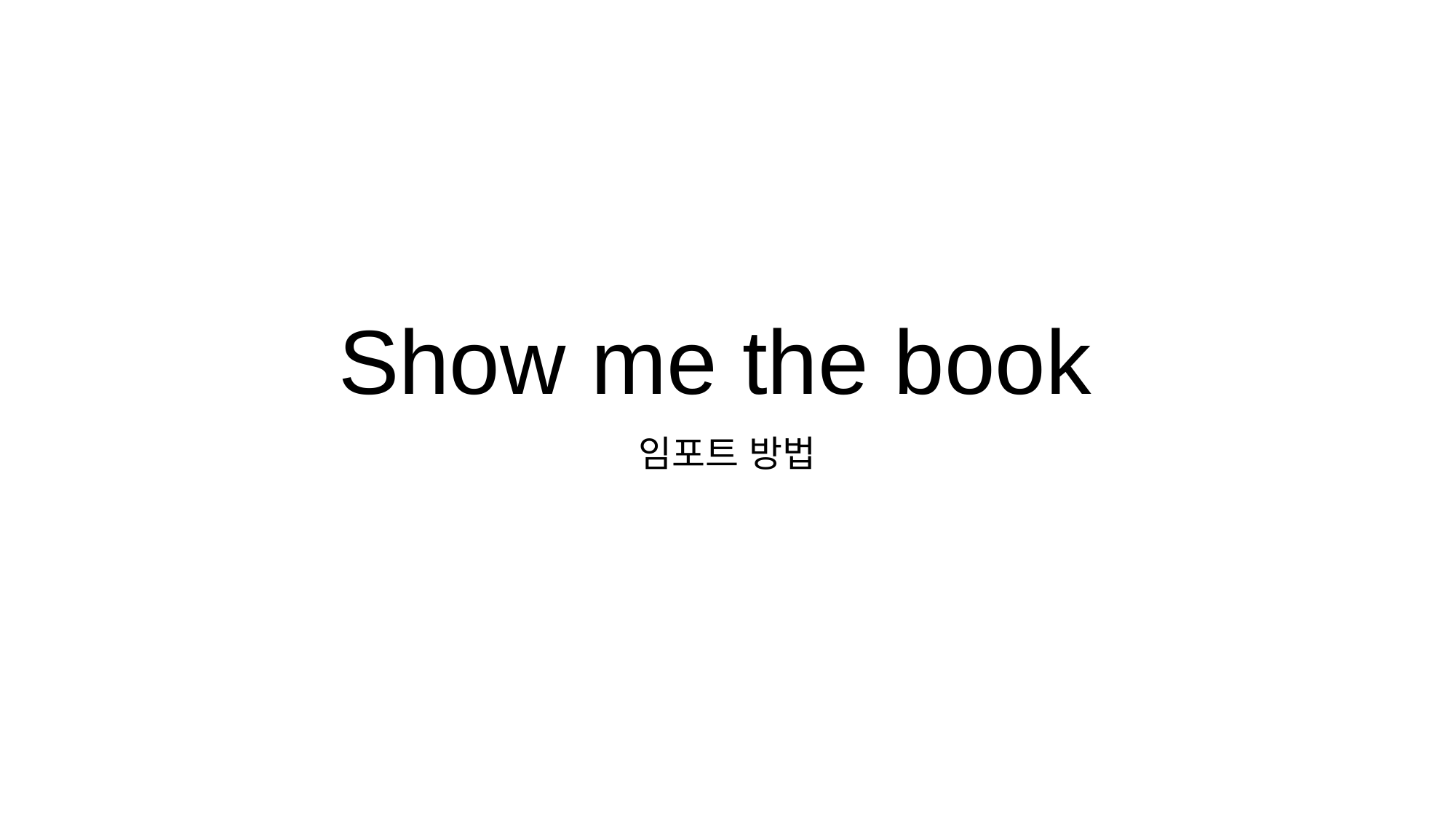

# Show me the book
임포트 방법